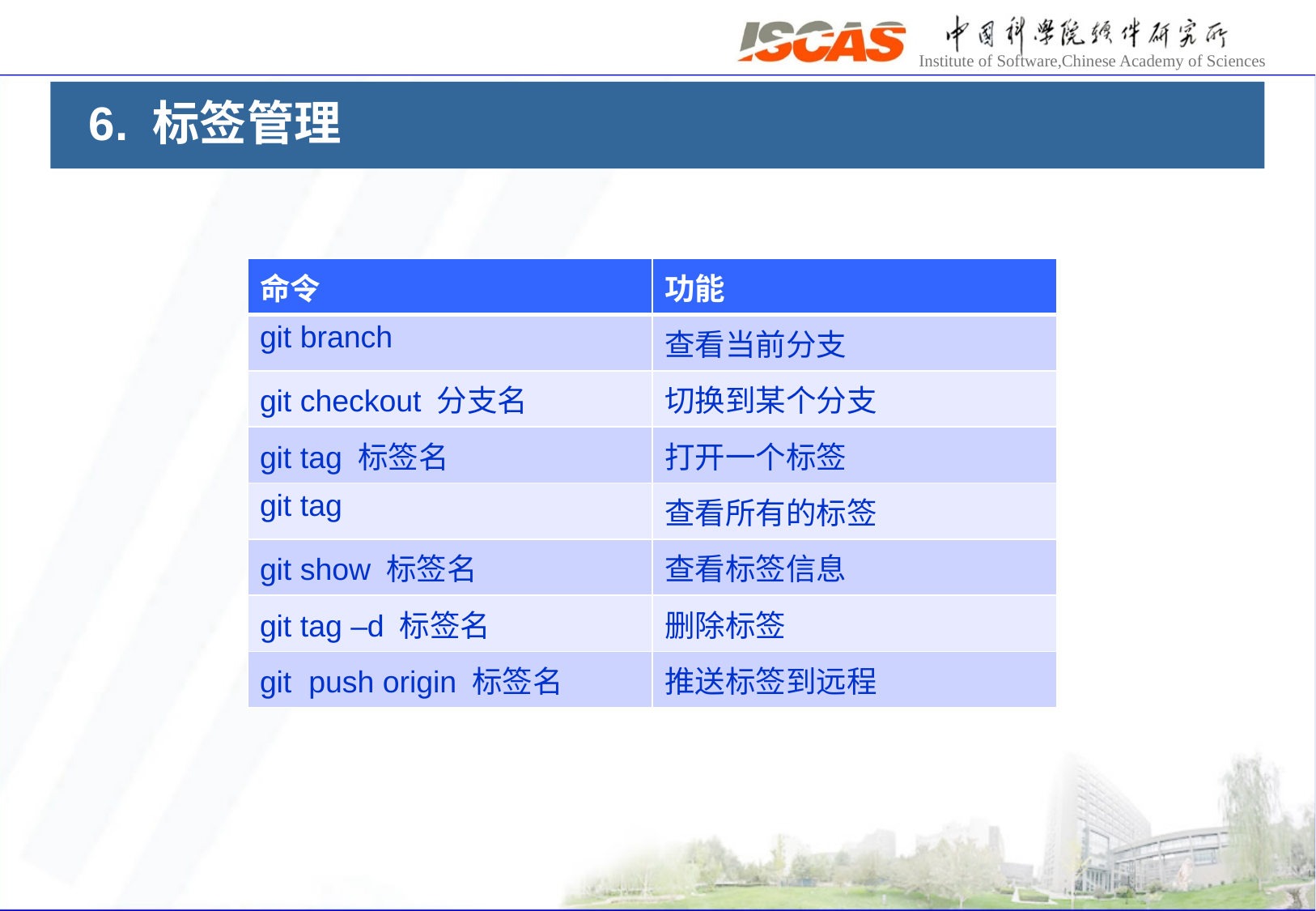

6. 标签管理

| 命令 | 功能 |
| --- | --- |
| git branch | 查看当前分支 |
| git checkout 分支名 | 切换到某个分支 |
| git tag 标签名 | 打开一个标签 |
| git tag | 查看所有的标签 |
| git show 标签名 | 查看标签信息 |
| git tag –d 标签名 | 删除标签 |
| git push origin 标签名 | 推送标签到远程 |